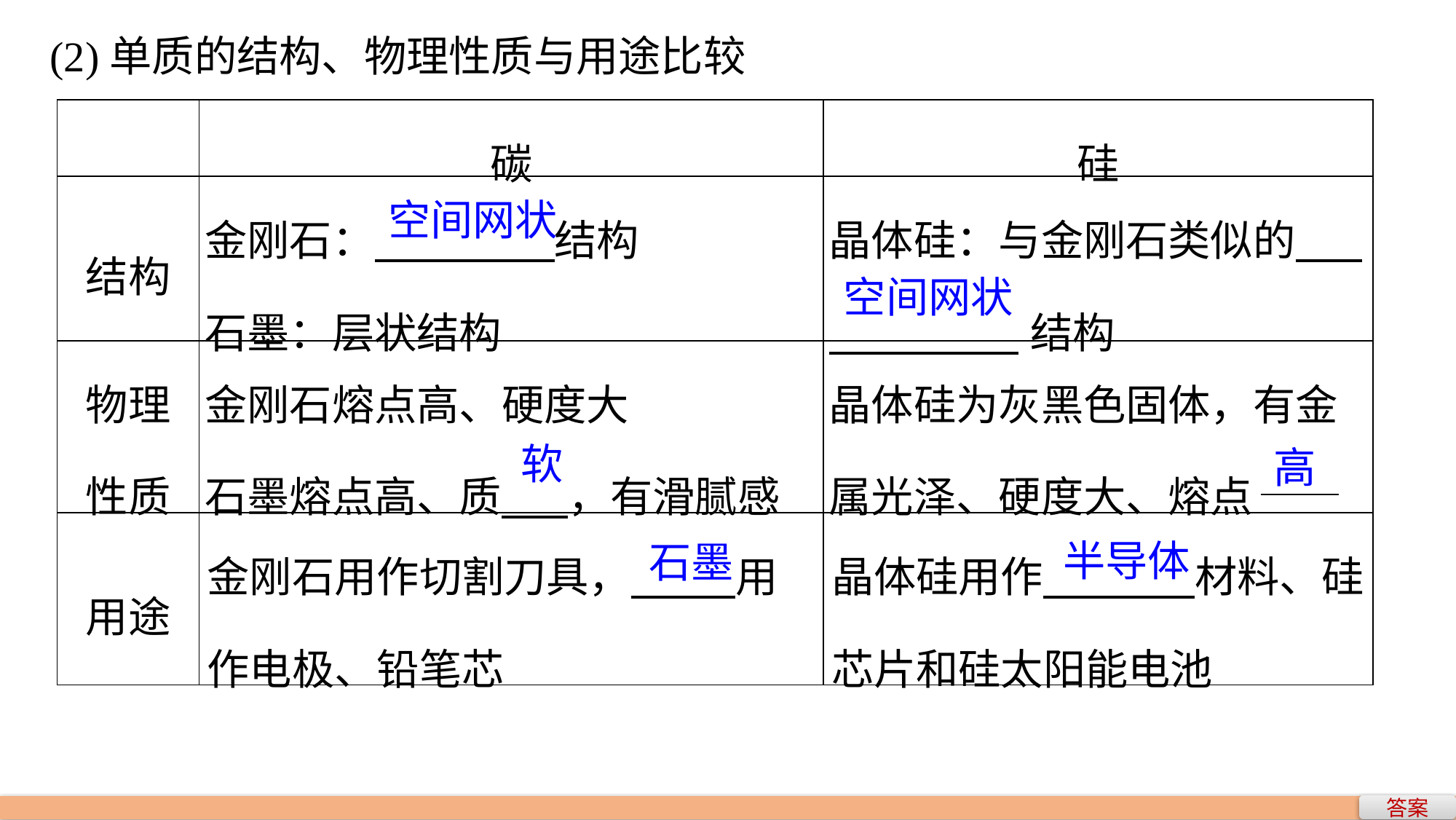

(2)单质的结构、物理性质与用途比较
|  | 碳 | 硅 |
| --- | --- | --- |
| 结构 | 金刚石： 结构 石墨：层状结构 | 晶体硅：与金刚石类似的 结构 |
| 物理 性质 | 金刚石熔点高、硬度大 石墨熔点高、质 ，有滑腻感 | 晶体硅为灰黑色固体，有金属光泽、硬度大、熔点 |
| 用途 | 金刚石用作切割刀具， 用作电极、铅笔芯 | 晶体硅用作 材料、硅芯片和硅太阳能电池 |
空间网状
空间网状
软
高
半导体
石墨
答案